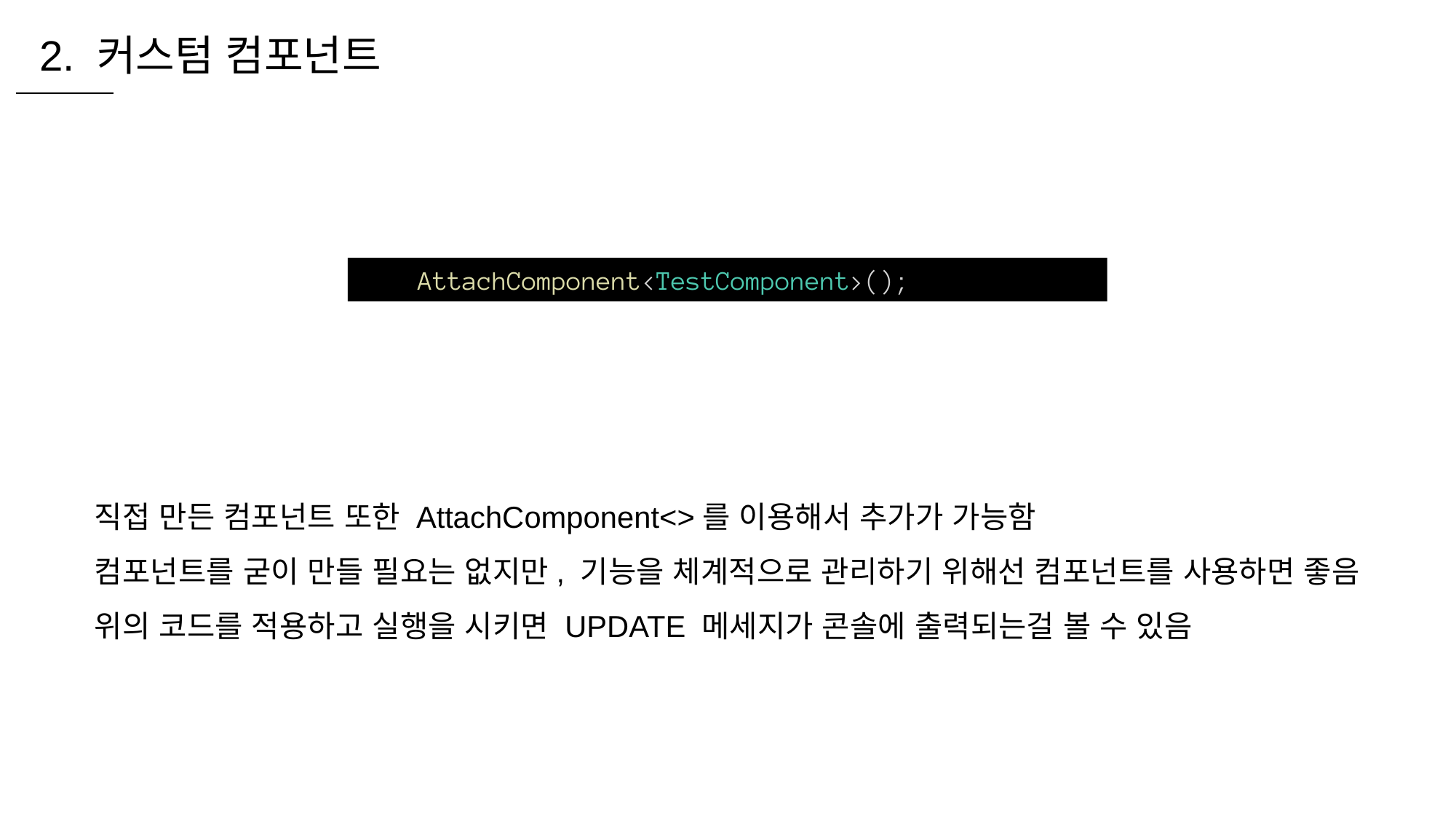

2. 커스텀 컴포넌트
    AttachComponent<TestComponent>();
직접 만든 컴포넌트 또한 AttachComponent<>를 이용해서 추가가 가능함
컴포넌트를 굳이 만들 필요는 없지만, 기능을 체계적으로 관리하기 위해선 컴포넌트를 사용하면 좋음
위의 코드를 적용하고 실행을 시키면 UPDATE 메세지가 콘솔에 출력되는걸 볼 수 있음